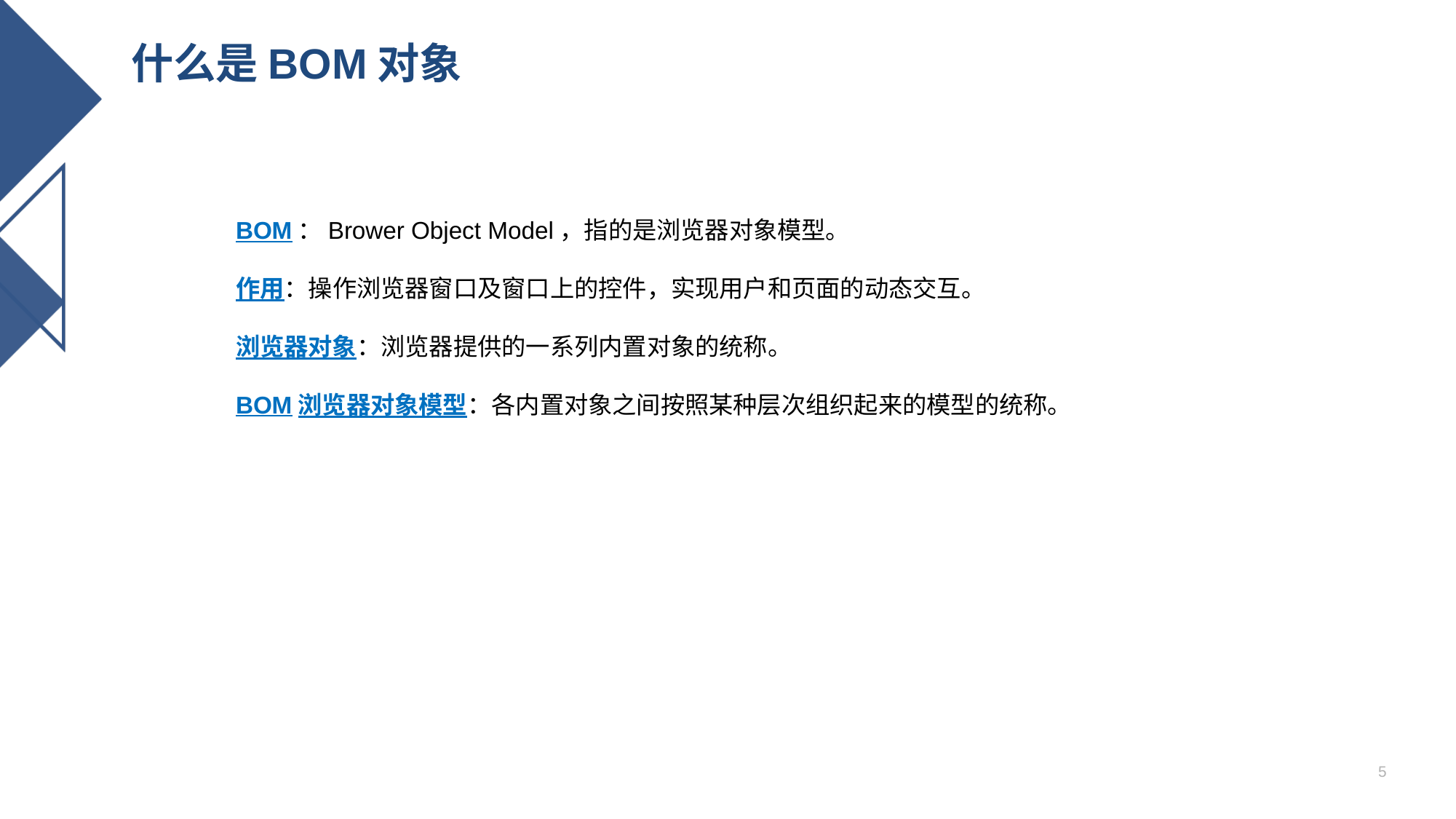

# 什么是BOM对象
BOM：Brower Object Model，指的是浏览器对象模型。
作用：操作浏览器窗口及窗口上的控件，实现用户和页面的动态交互。
浏览器对象：浏览器提供的一系列内置对象的统称。
BOM浏览器对象模型：各内置对象之间按照某种层次组织起来的模型的统称。
5